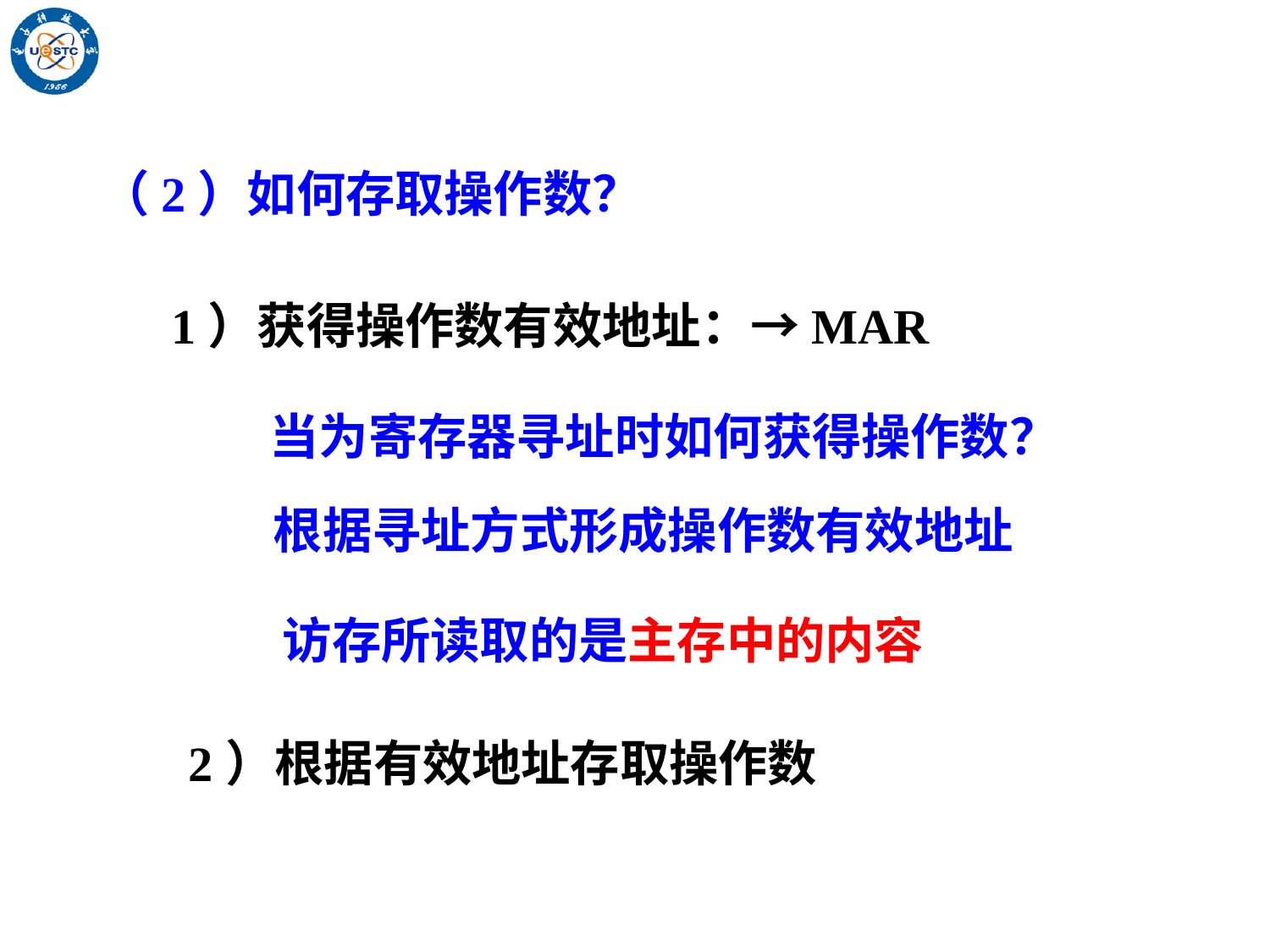

（2）如何存取操作数？
1）获得操作数有效地址：→MAR
当为寄存器寻址时如何获得操作数？
根据寻址方式形成操作数有效地址
访存所读取的是主存中的内容
2）根据有效地址存取操作数